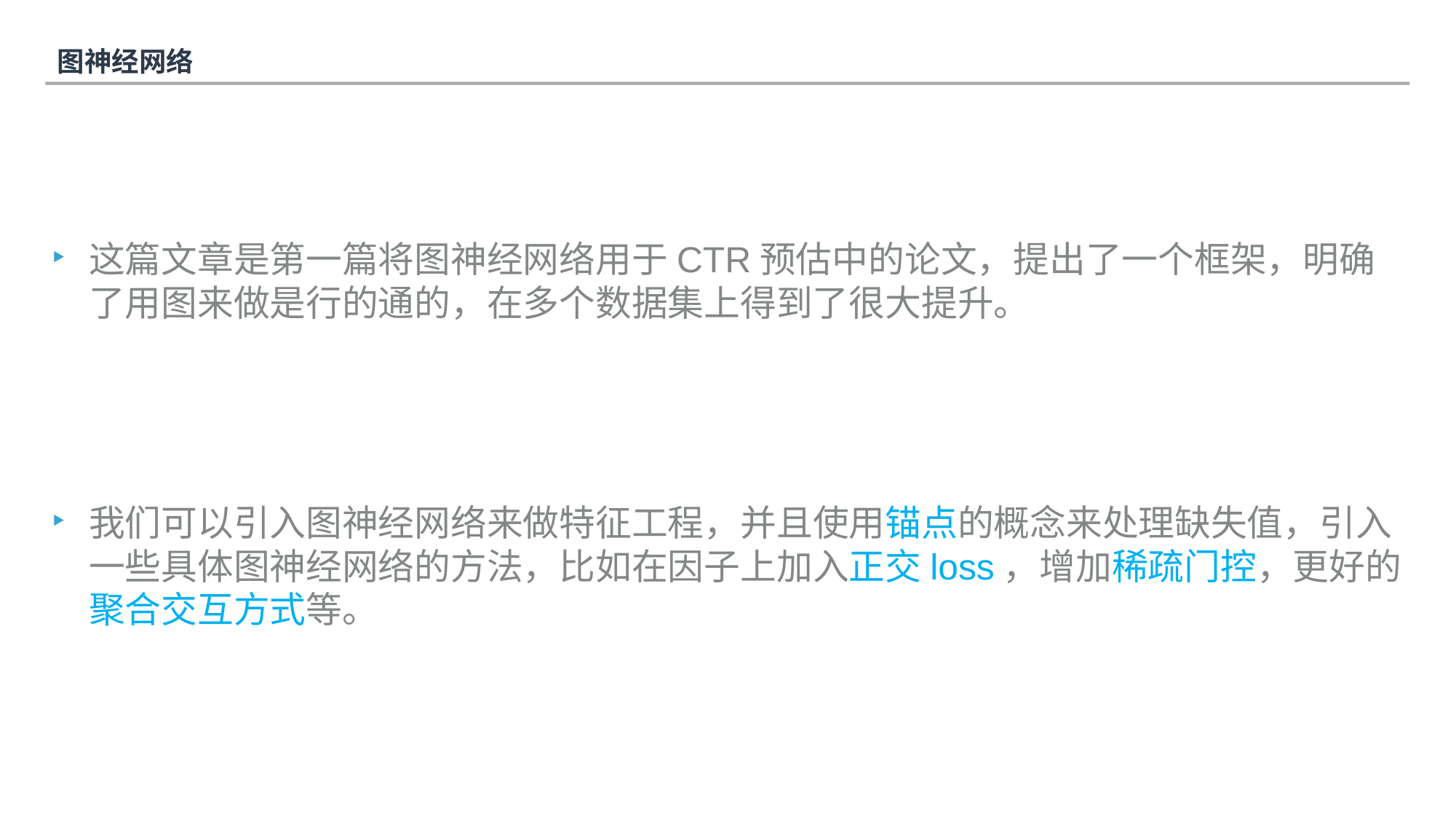

图神经网络
这篇文章是第一篇将图神经网络用于CTR预估中的论文，提出了一个框架，明确了用图来做是行的通的，在多个数据集上得到了很大提升。

我们可以引入图神经网络来做特征工程，并且使用锚点的概念来处理缺失值，引入一些具体图神经网络的方法，比如在因子上加入正交loss，增加稀疏门控，更好的聚合交互方式等。